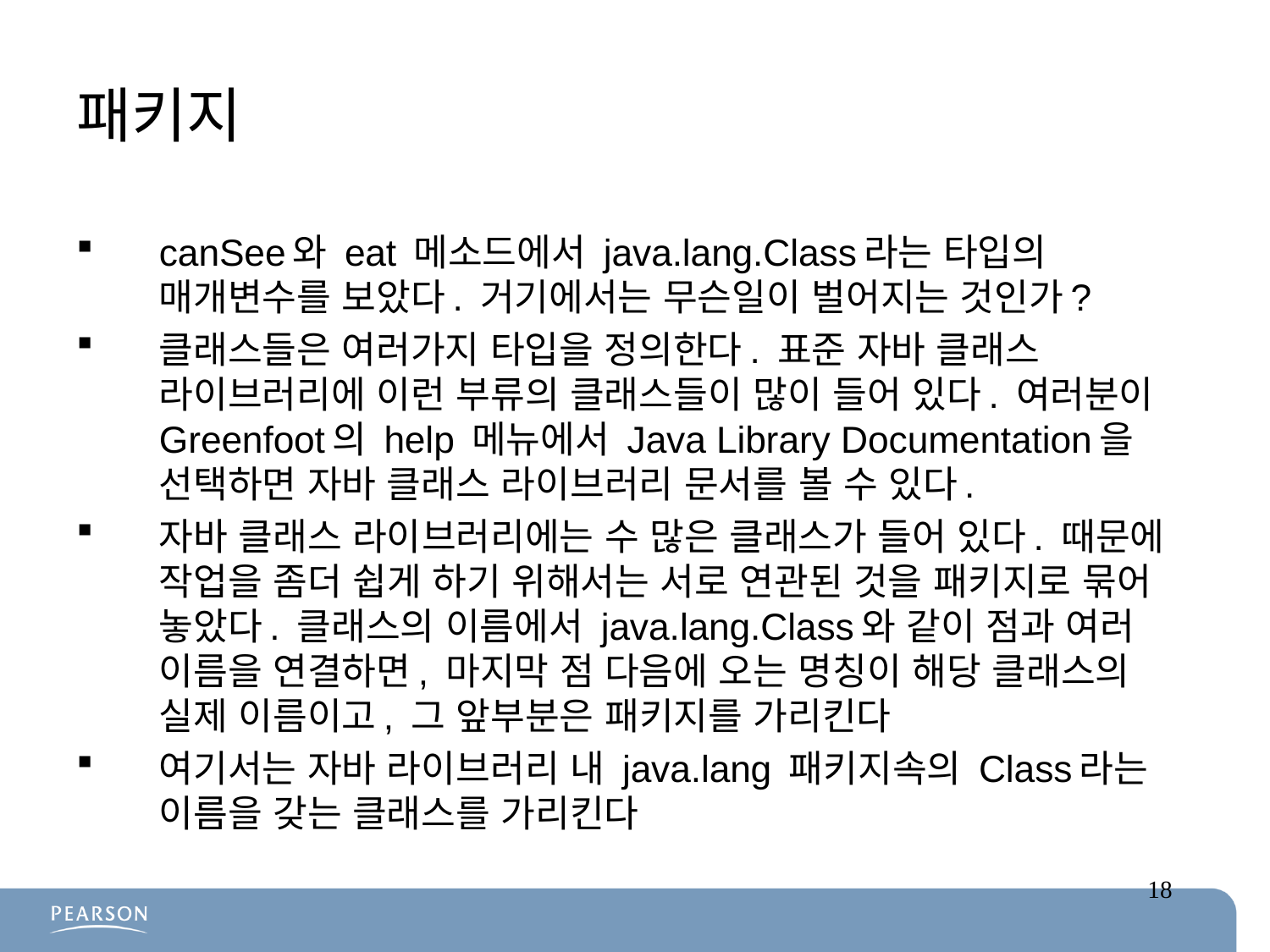

# 패키지
canSee와 eat 메소드에서 java.lang.Class라는 타입의 매개변수를 보았다. 거기에서는 무슨일이 벌어지는 것인가?
클래스들은 여러가지 타입을 정의한다. 표준 자바 클래스 라이브러리에 이런 부류의 클래스들이 많이 들어 있다. 여러분이 Greenfoot의 help 메뉴에서 Java Library Documentation을 선택하면 자바 클래스 라이브러리 문서를 볼 수 있다.
자바 클래스 라이브러리에는 수 많은 클래스가 들어 있다. 때문에 작업을 좀더 쉽게 하기 위해서는 서로 연관된 것을 패키지로 묶어 놓았다. 클래스의 이름에서 java.lang.Class와 같이 점과 여러 이름을 연결하면, 마지막 점 다음에 오는 명칭이 해당 클래스의 실제 이름이고, 그 앞부분은 패키지를 가리킨다
여기서는 자바 라이브러리 내 java.lang 패키지속의 Class라는 이름을 갖는 클래스를 가리킨다
18